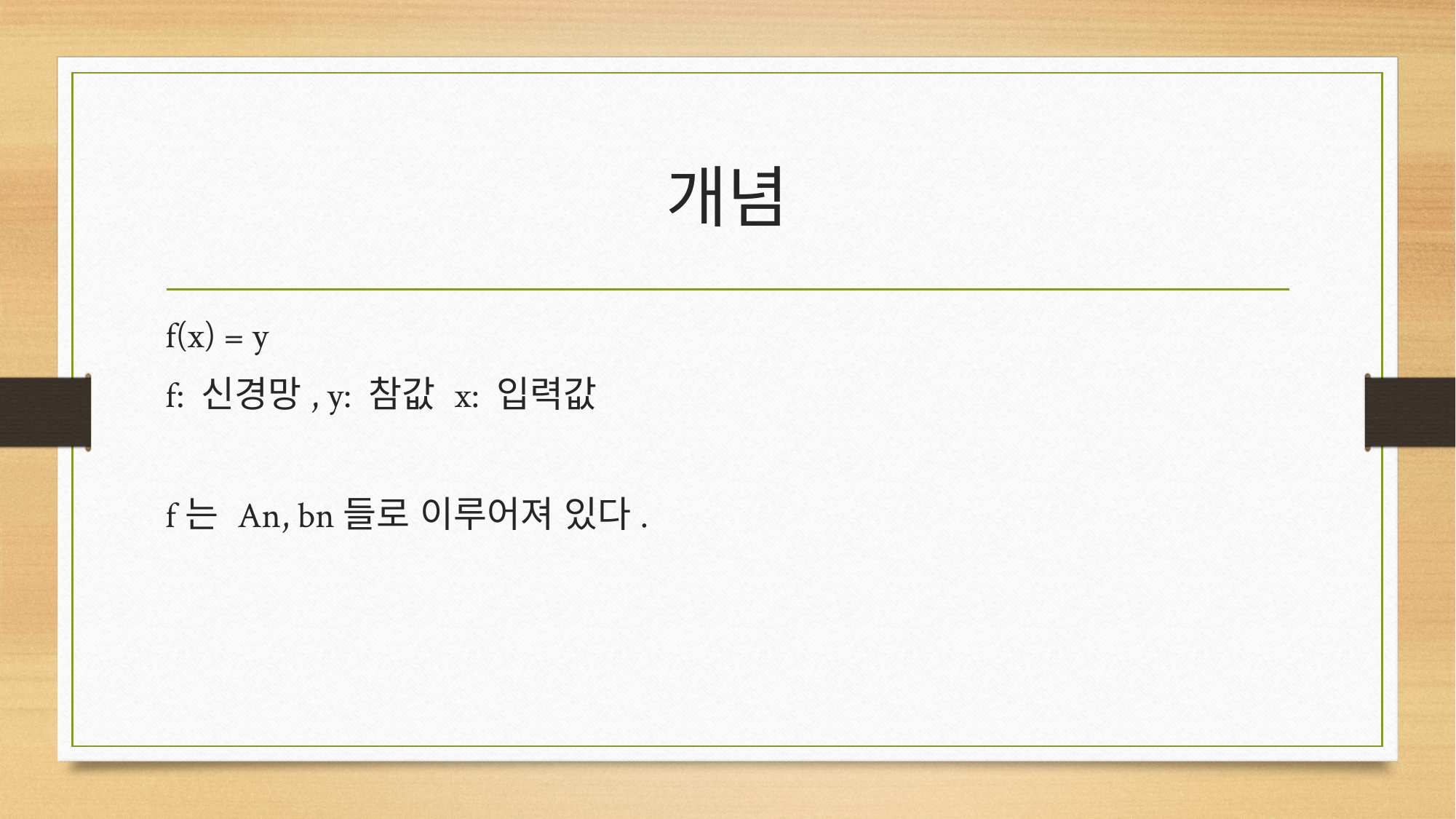

# 개념
f(x) = y
f: 신경망, y: 참값 x: 입력값

f는 An, bn들로 이루어져 있다.